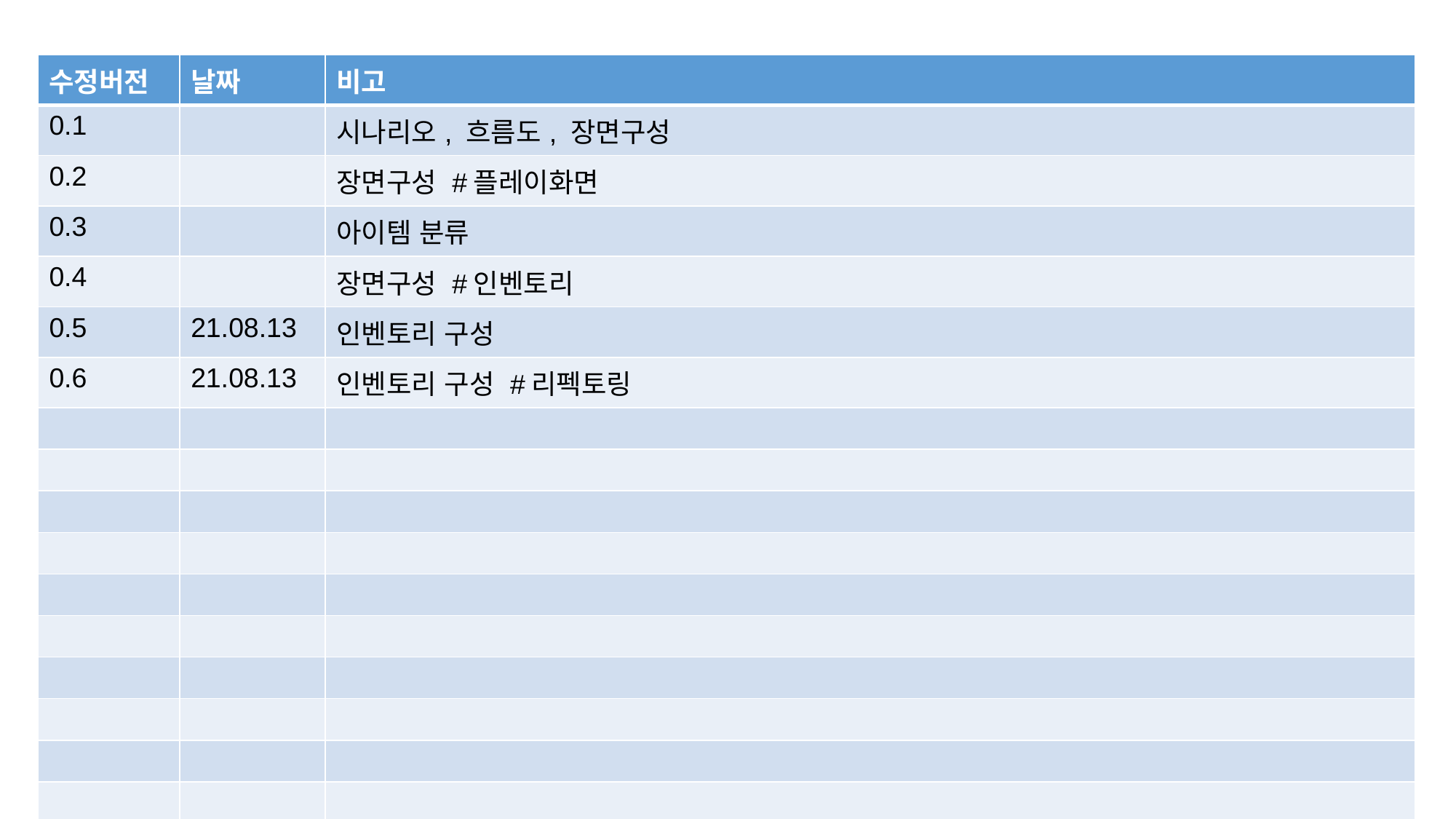

| 수정버전 | 날짜 | 비고 |
| --- | --- | --- |
| 0.1 |  | 시나리오, 흐름도, 장면구성 |
| 0.2 |  | 장면구성 #플레이화면 |
| 0.3 |  | 아이템 분류 |
| 0.4 |  | 장면구성 #인벤토리 |
| 0.5 | 21.08.13 | 인벤토리 구성 |
| 0.6 | 21.08.13 | 인벤토리 구성 #리펙토링 |
|  |  |  |
|  |  |  |
|  |  |  |
|  |  |  |
|  |  |  |
|  |  |  |
|  |  |  |
|  |  |  |
|  |  |  |
|  |  |  |